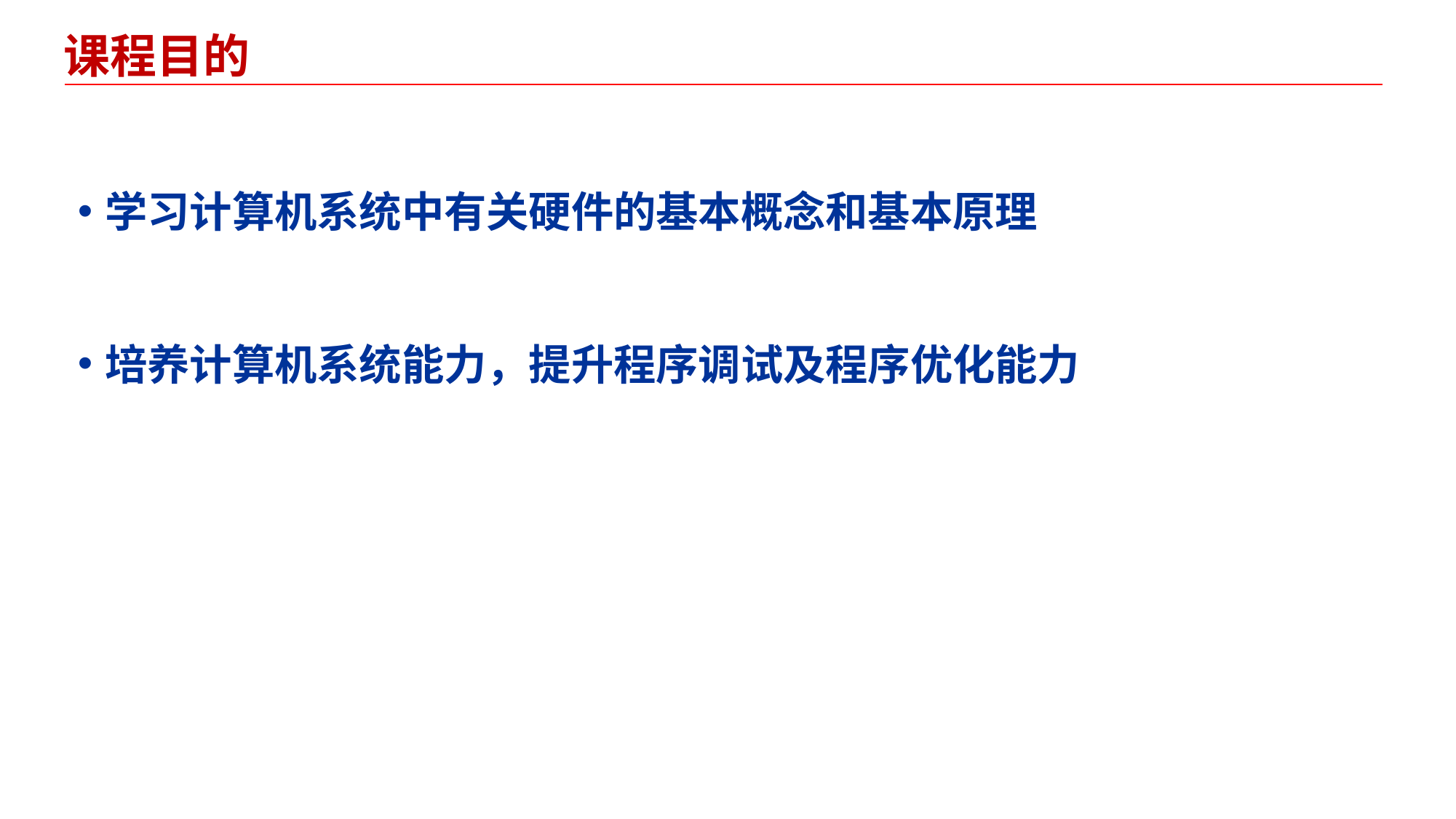

# 课程目的

学习计算机系统中有关硬件的基本概念和基本原理

培养计算机系统能力，提升程序调试及程序优化能力